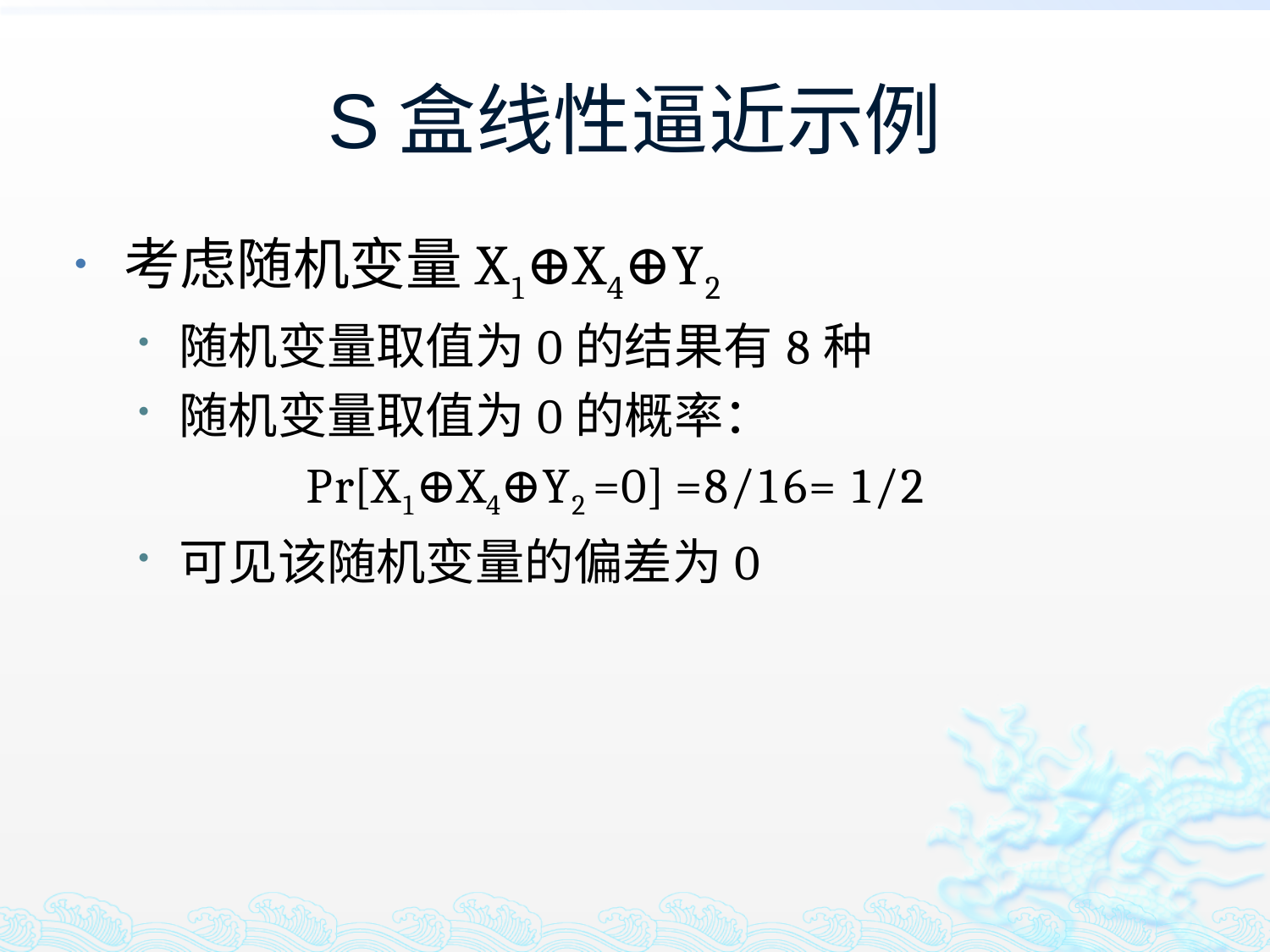

# S盒线性逼近示例
考虑随机变量X1⊕X4⊕Y2
随机变量取值为0的结果有8种
随机变量取值为0的概率：
		Pr[X1⊕X4⊕Y2 =0] =8/16= 1/2
可见该随机变量的偏差为0